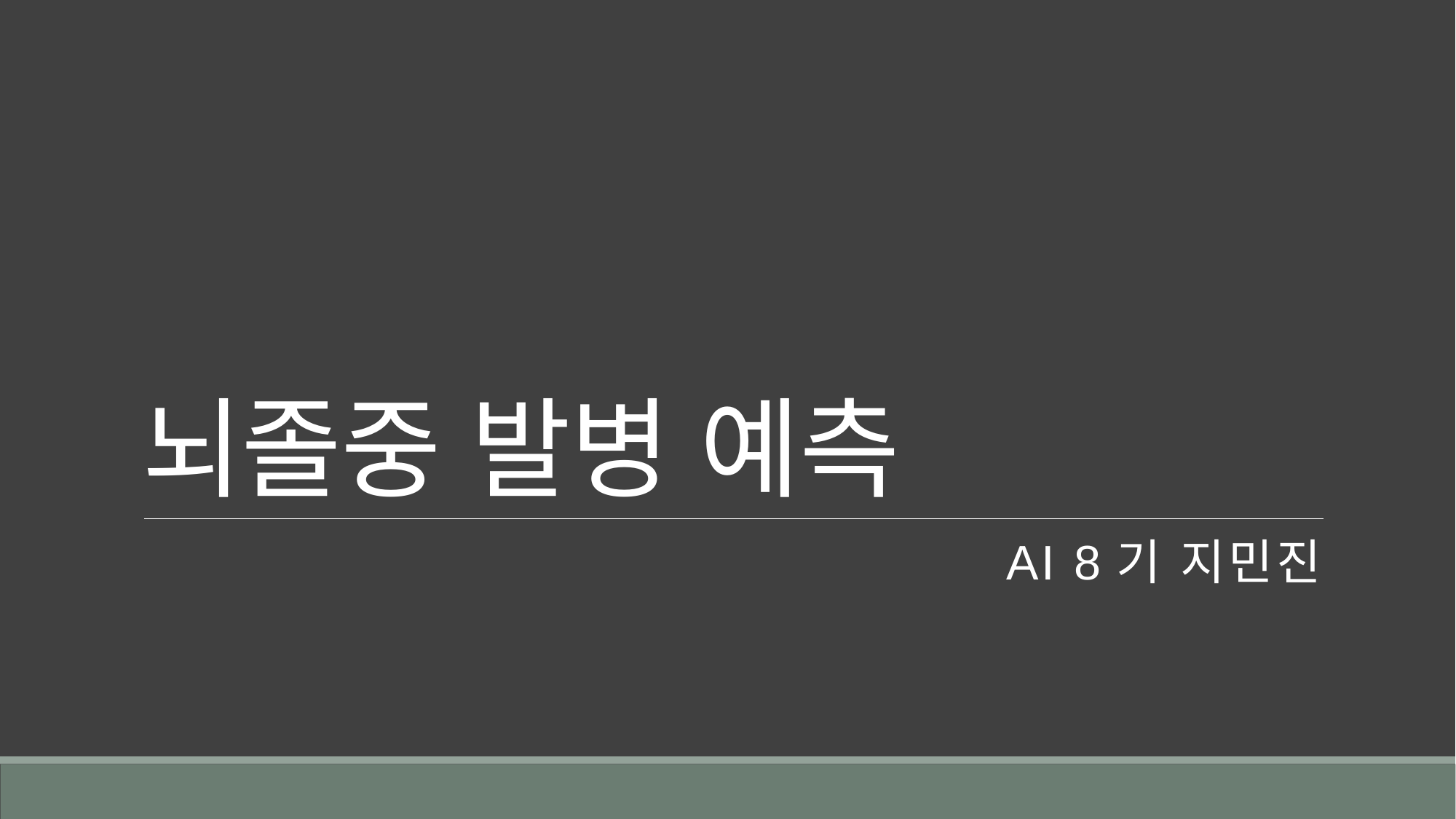

# 뇌졸중 발병 예측
AI 8기 지민진